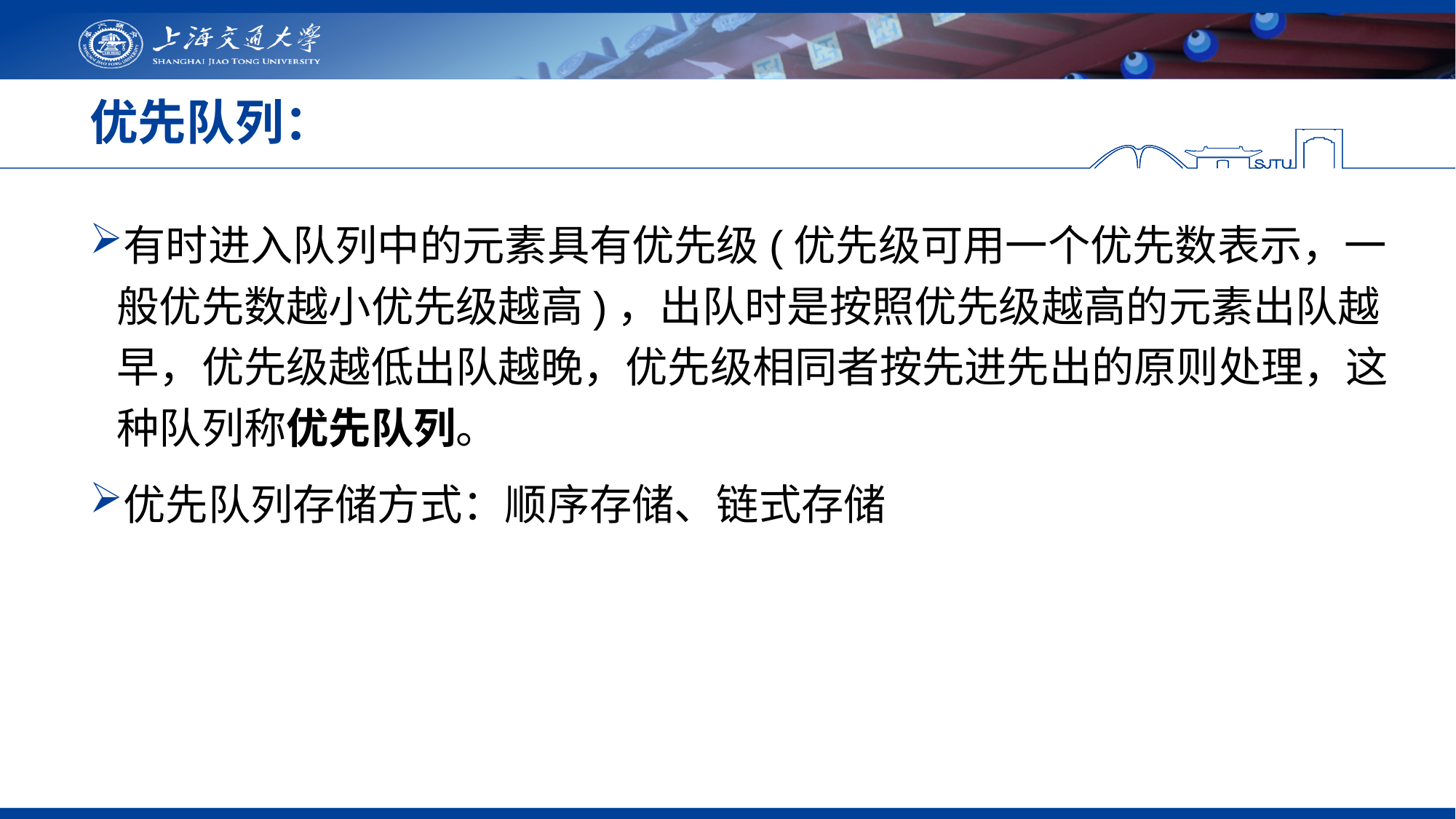

# 优先队列：
有时进入队列中的元素具有优先级(优先级可用一个优先数表示，一般优先数越小优先级越高)，出队时是按照优先级越高的元素出队越早，优先级越低出队越晚，优先级相同者按先进先出的原则处理，这种队列称优先队列。
优先队列存储方式：顺序存储、链式存储